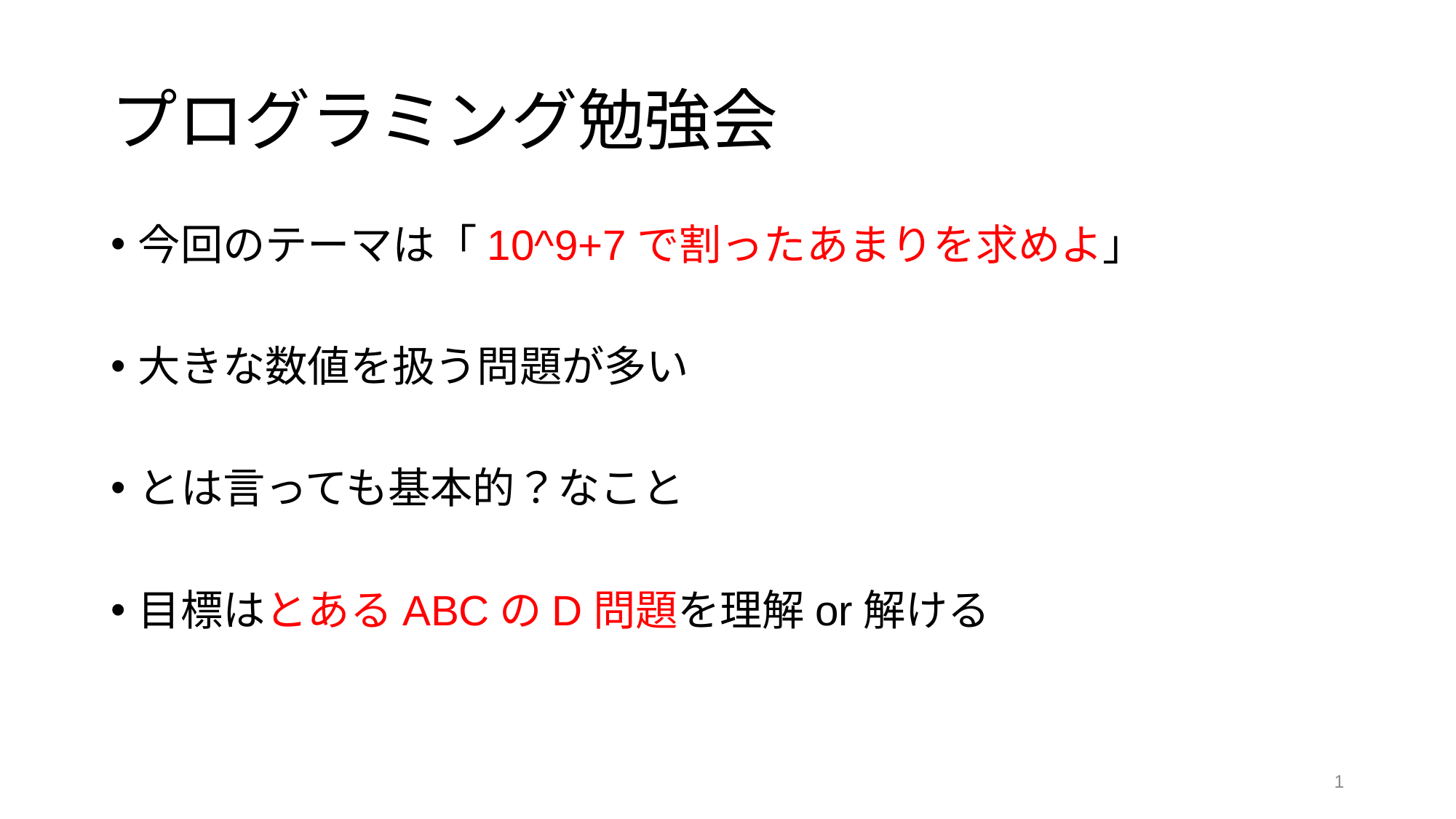

# プログラミング勉強会
今回のテーマは「10^9+7で割ったあまりを求めよ」

大きな数値を扱う問題が多い

とは言っても基本的？なこと

目標はとあるABCのD問題を理解or解ける
1